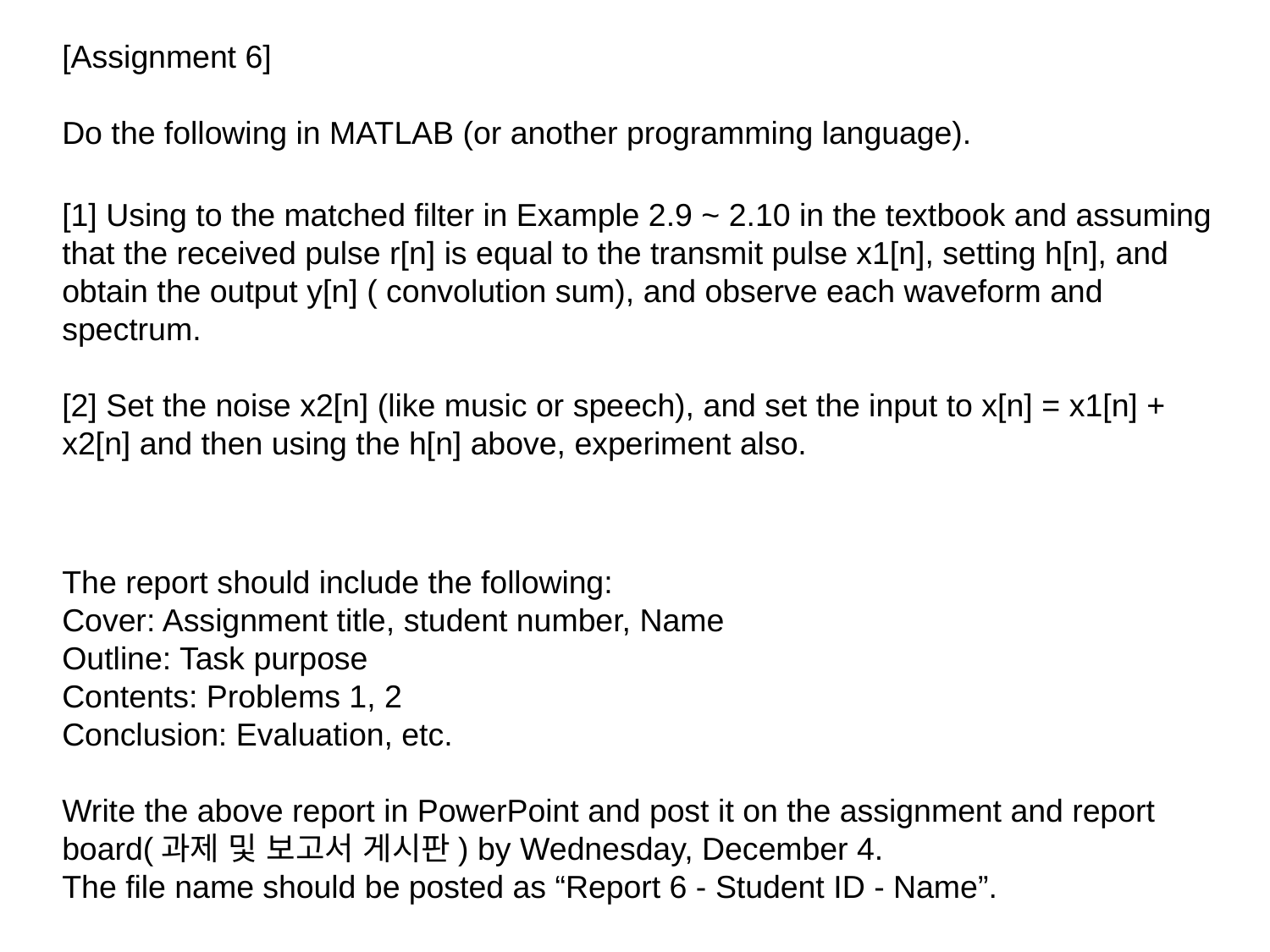

[Assignment 6]

Do the following in MATLAB (or another programming language).
[1] Using to the matched filter in Example 2.9 ~ 2.10 in the textbook and assuming that the received pulse r[n] is equal to the transmit pulse x1[n], setting h[n], and obtain the output y[n] ( convolution sum), and observe each waveform and spectrum.

[2] Set the noise x2[n] (like music or speech), and set the input to x[n] = x1[n] + x2[n] and then using the h[n] above, experiment also.
The report should include the following:
Cover: Assignment title, student number, Name
Outline: Task purpose
Contents: Problems 1, 2
Conclusion: Evaluation, etc.

Write the above report in PowerPoint and post it on the assignment and report board(과제 및 보고서 게시판) by Wednesday, December 4.
The file name should be posted as “Report 6 - Student ID - Name”.